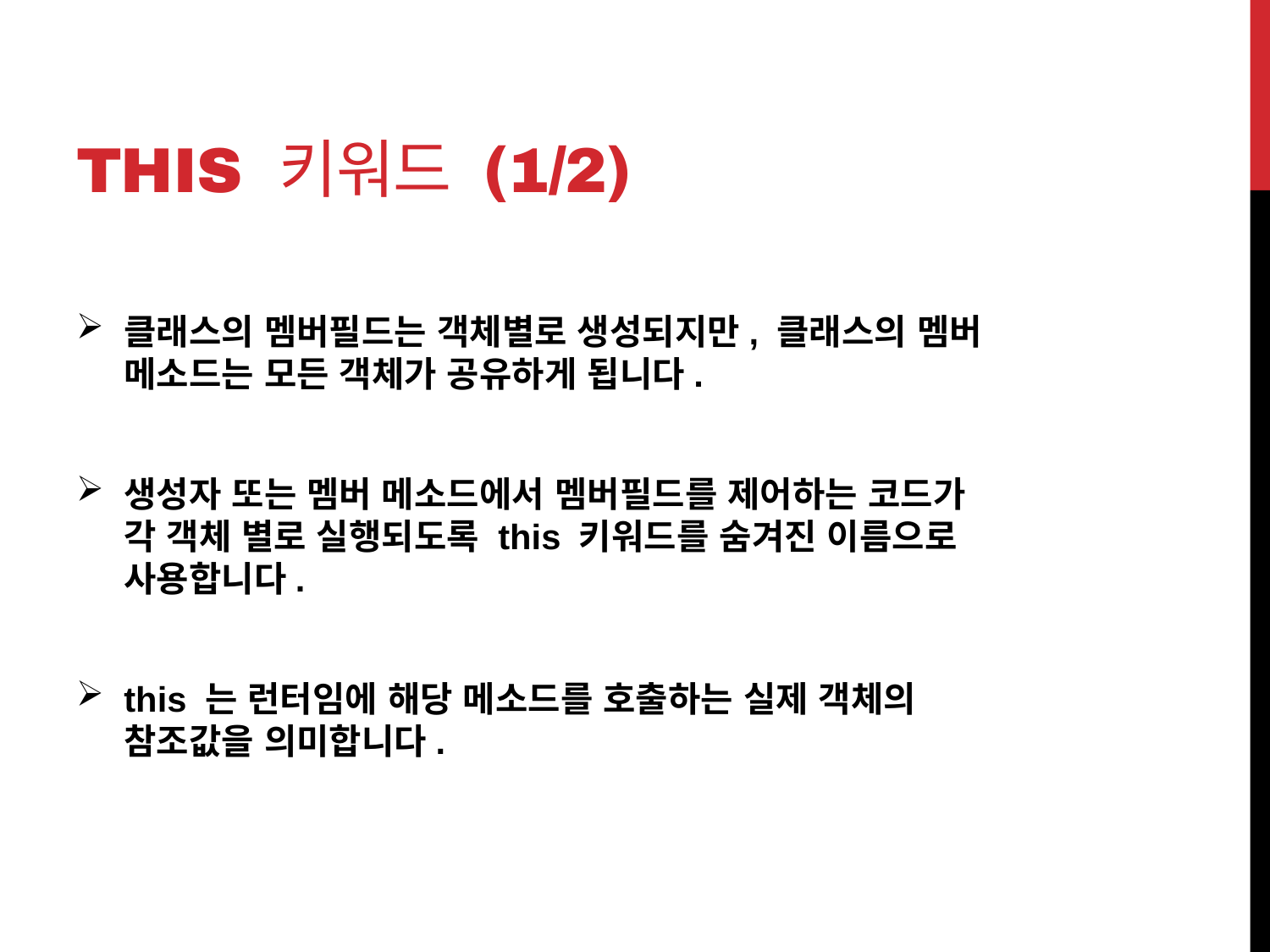

# This 키워드 (1/2)

클래스의 멤버필드는 객체별로 생성되지만, 클래스의 멤버 메소드는 모든 객체가 공유하게 됩니다.

생성자 또는 멤버 메소드에서 멤버필드를 제어하는 코드가
각 객체 별로 실행되도록 this 키워드를 숨겨진 이름으로
사용합니다.

this 는 런터임에 해당 메소드를 호출하는 실제 객체의
참조값을 의미합니다.